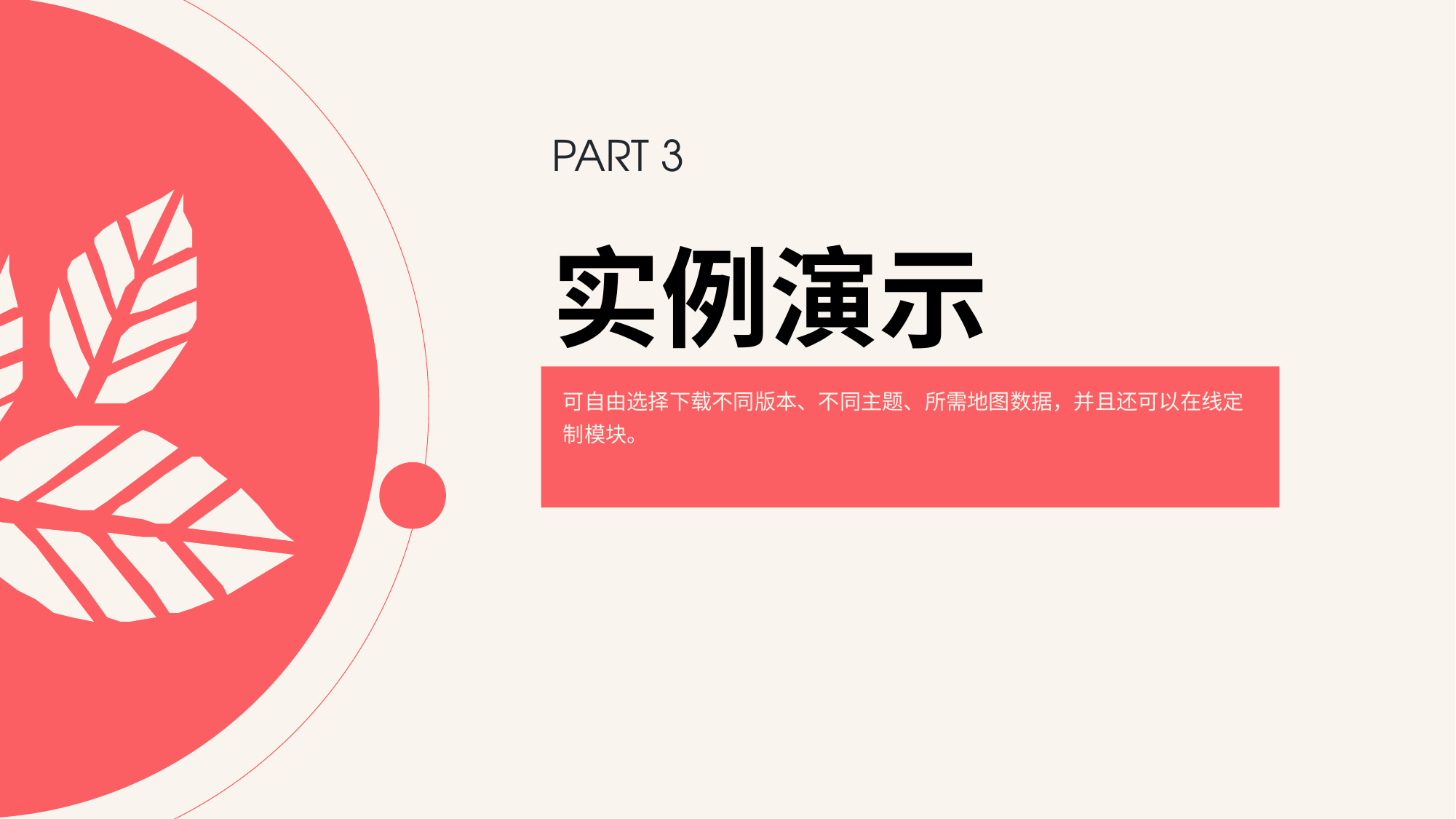

PART 3

实例演示
可自由选择下载不同版本、不同主题、所需地图数据，并且还可以在线定制模块。